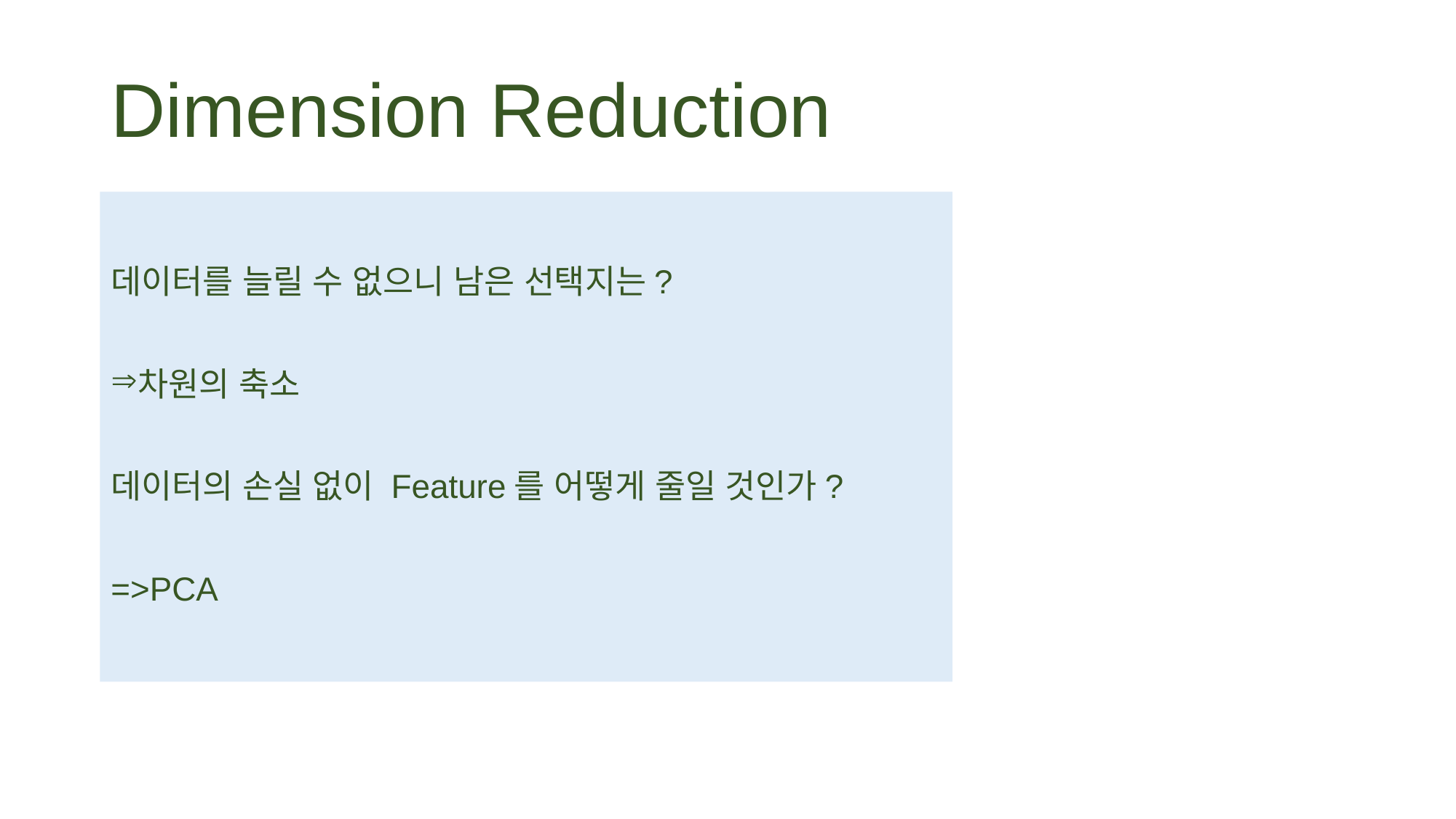

# Dimension Reduction
데이터를 늘릴 수 없으니 남은 선택지는?

차원의 축소

데이터의 손실 없이 Feature를 어떻게 줄일 것인가?

=>PCA